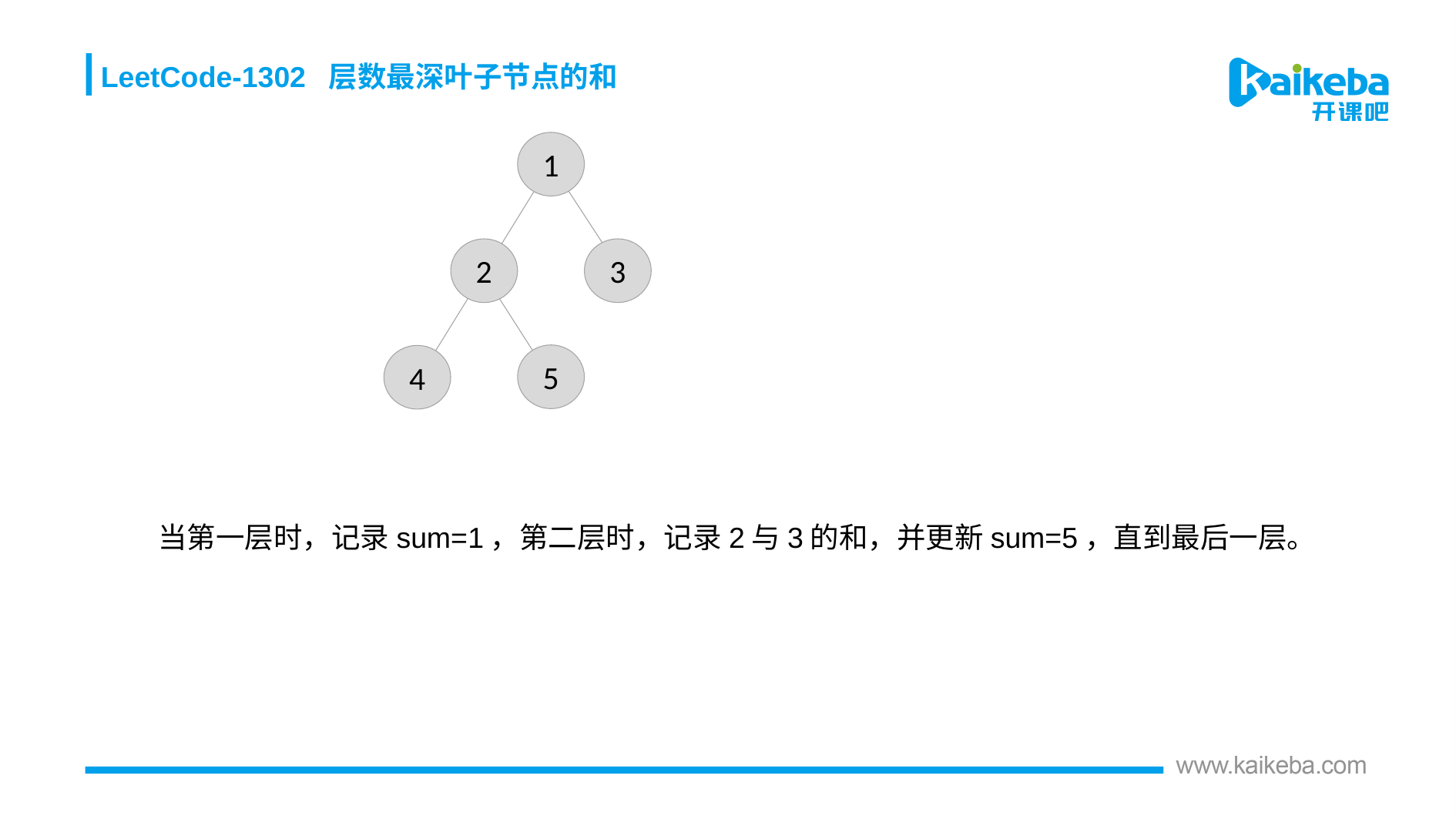

LeetCode-1302  层数最深叶子节点的和
1
2
3
5
4
当第一层时，记录sum=1，第二层时，记录2与3的和，并更新sum=5，直到最后一层。